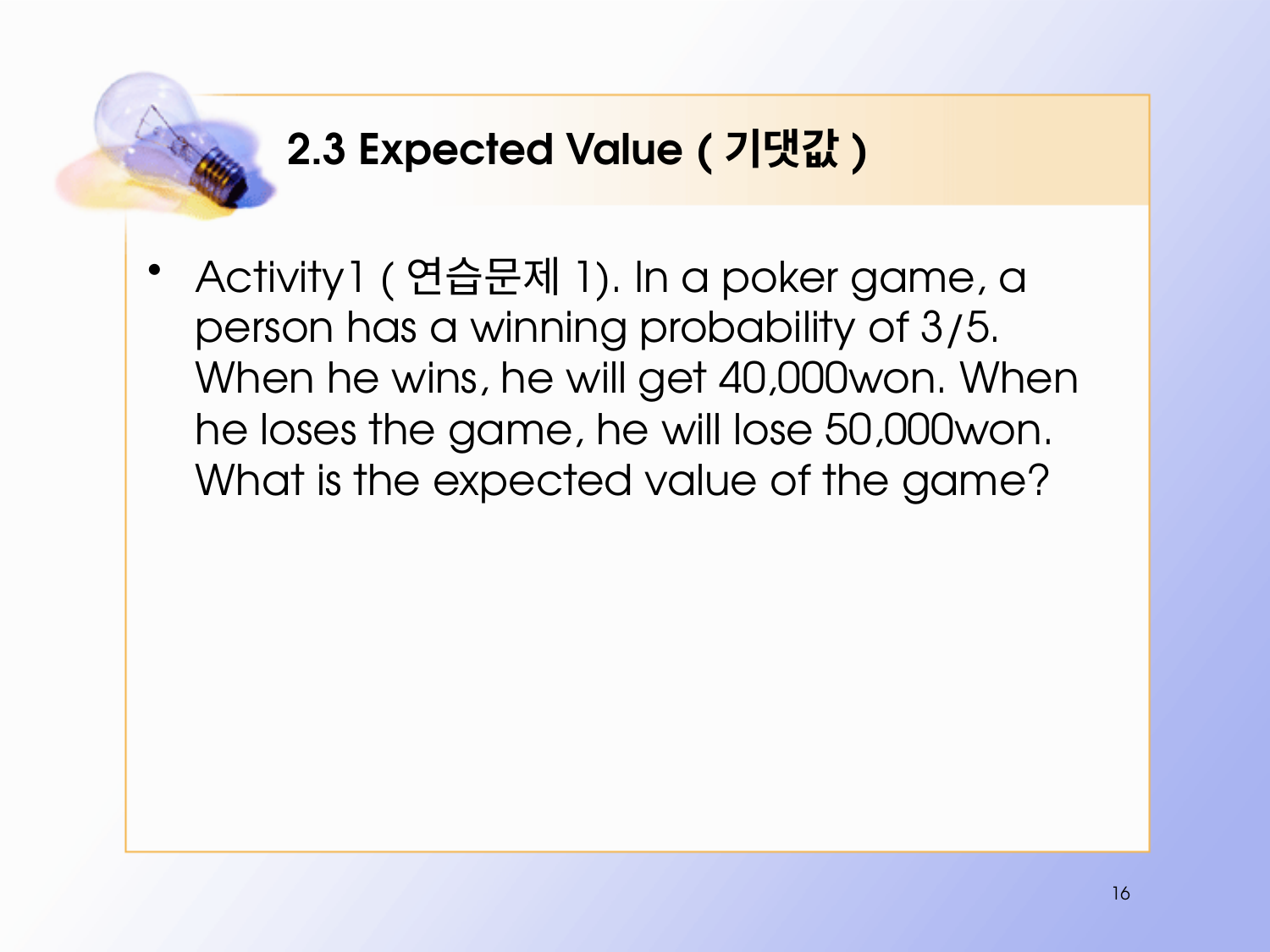

# 2.3 Expected Value (기댓값)
Activity1 (연습문제1). In a poker game, a person has a winning probability of 3/5. When he wins, he will get 40,000won. When he loses the game, he will lose 50,000won. What is the expected value of the game?
16